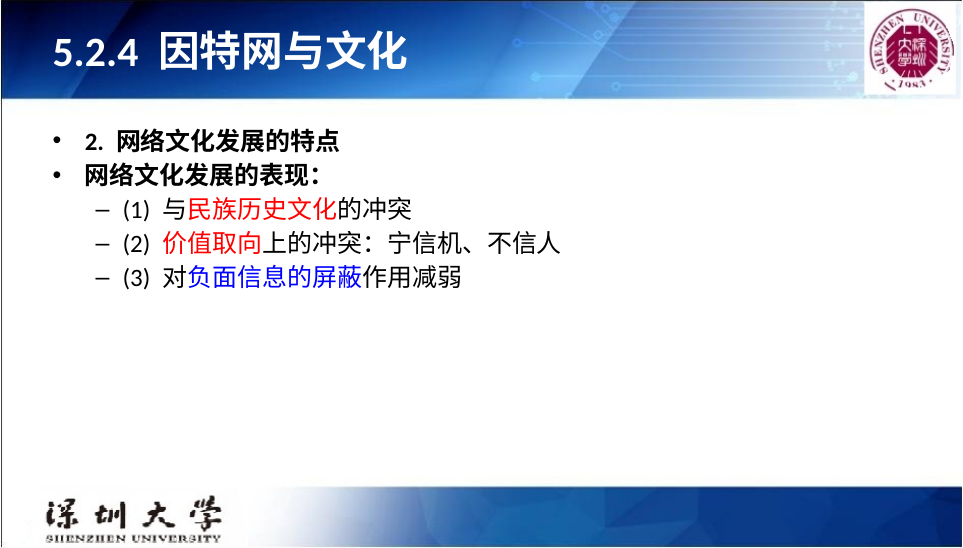

# 5.2.4 因特网与文化
2. 网络文化发展的特点
网络文化发展的表现：
(1) 与民族历史文化的冲突
(2) 价值取向上的冲突：宁信机、不信人
(3) 对负面信息的屏蔽作用减弱
188